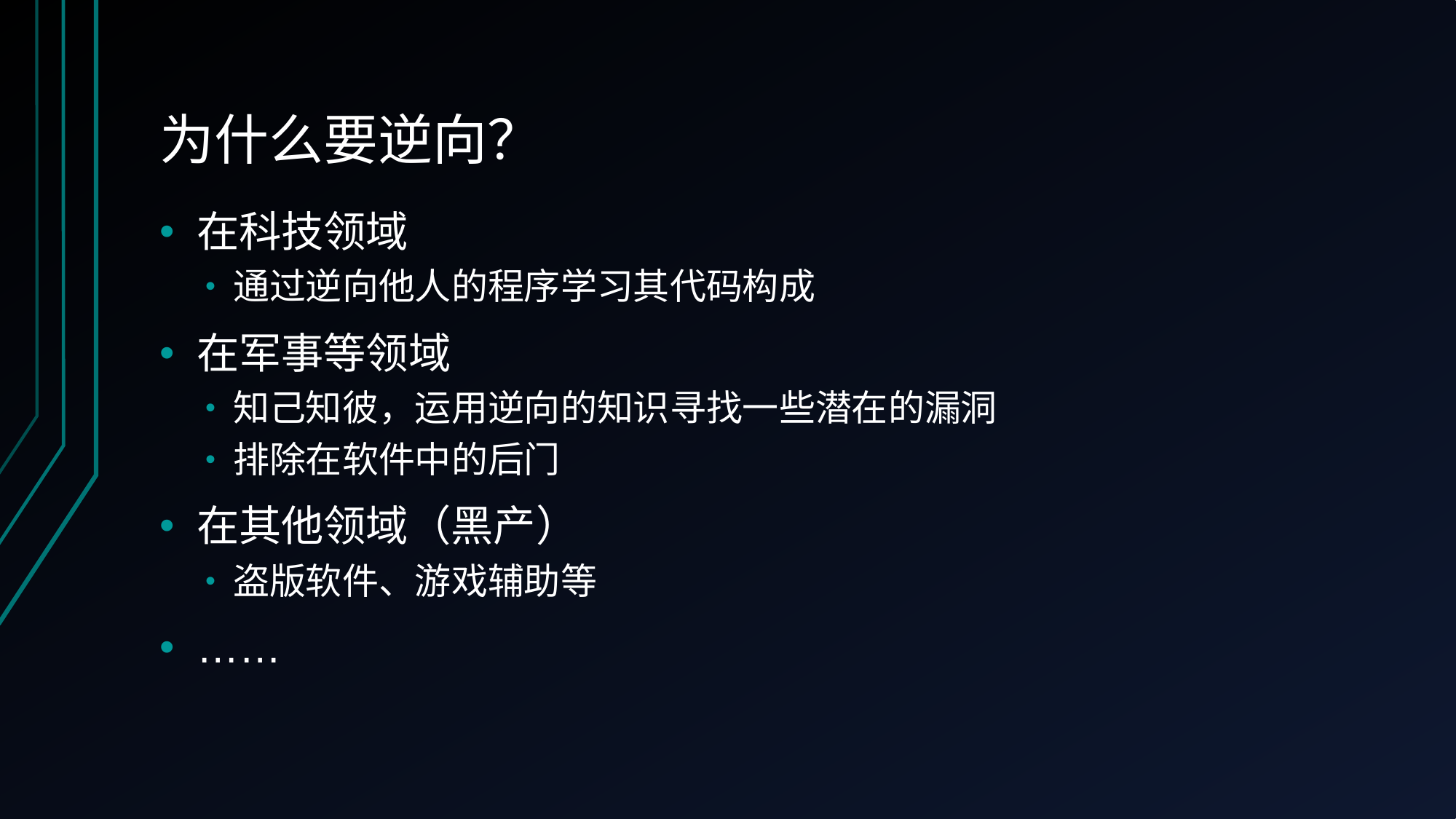

# 为什么要逆向？
在科技领域
通过逆向他人的程序学习其代码构成
在军事等领域
知己知彼，运用逆向的知识寻找一些潜在的漏洞
排除在软件中的后门
在其他领域（黑产）
盗版软件、游戏辅助等
……